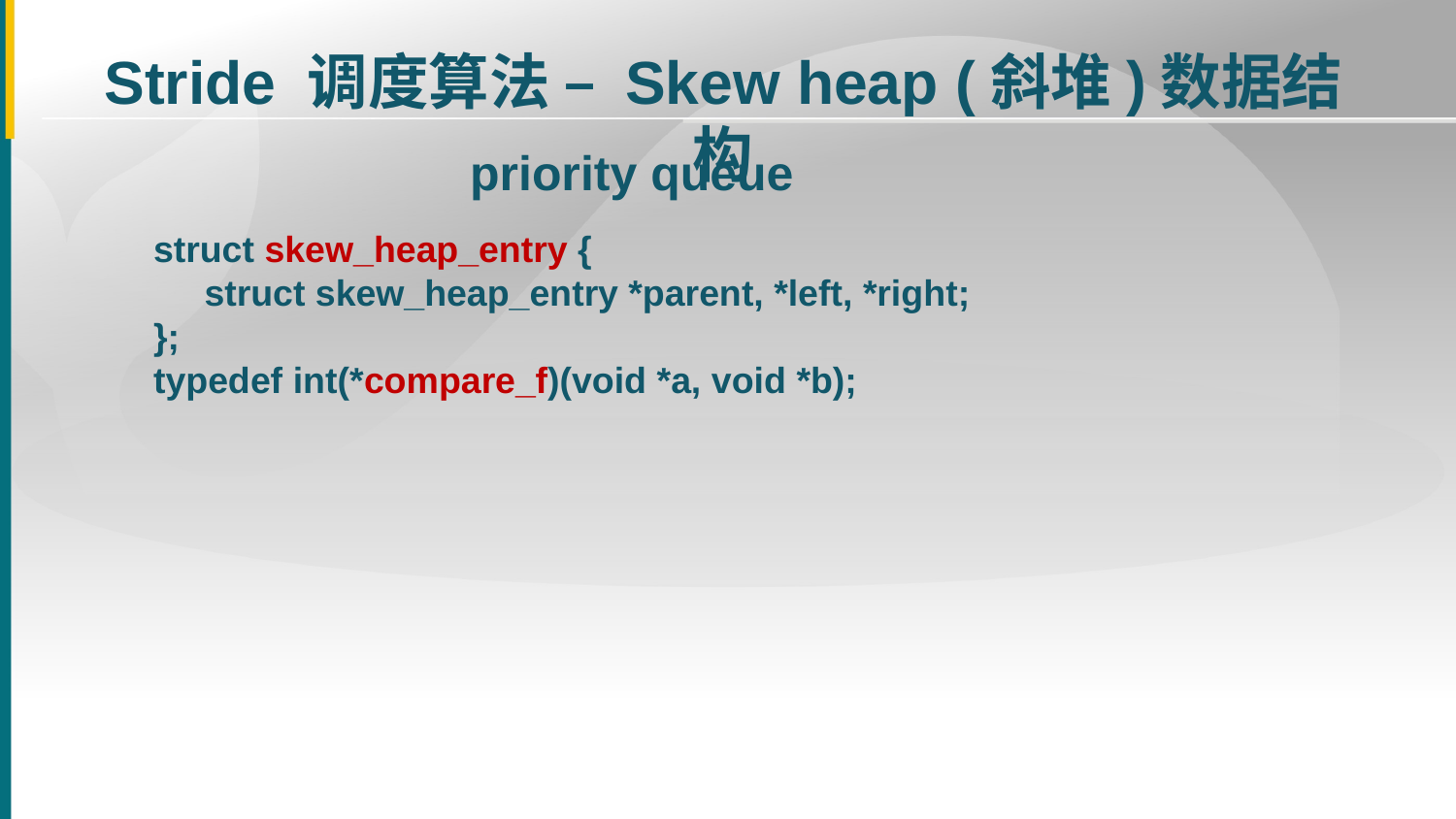

Stride 调度算法 – Skew heap (斜堆)数据结构
priority queue
struct skew_heap_entry {
     struct skew_heap_entry *parent, *left, *right;
};
typedef int(*compare_f)(void *a, void *b);